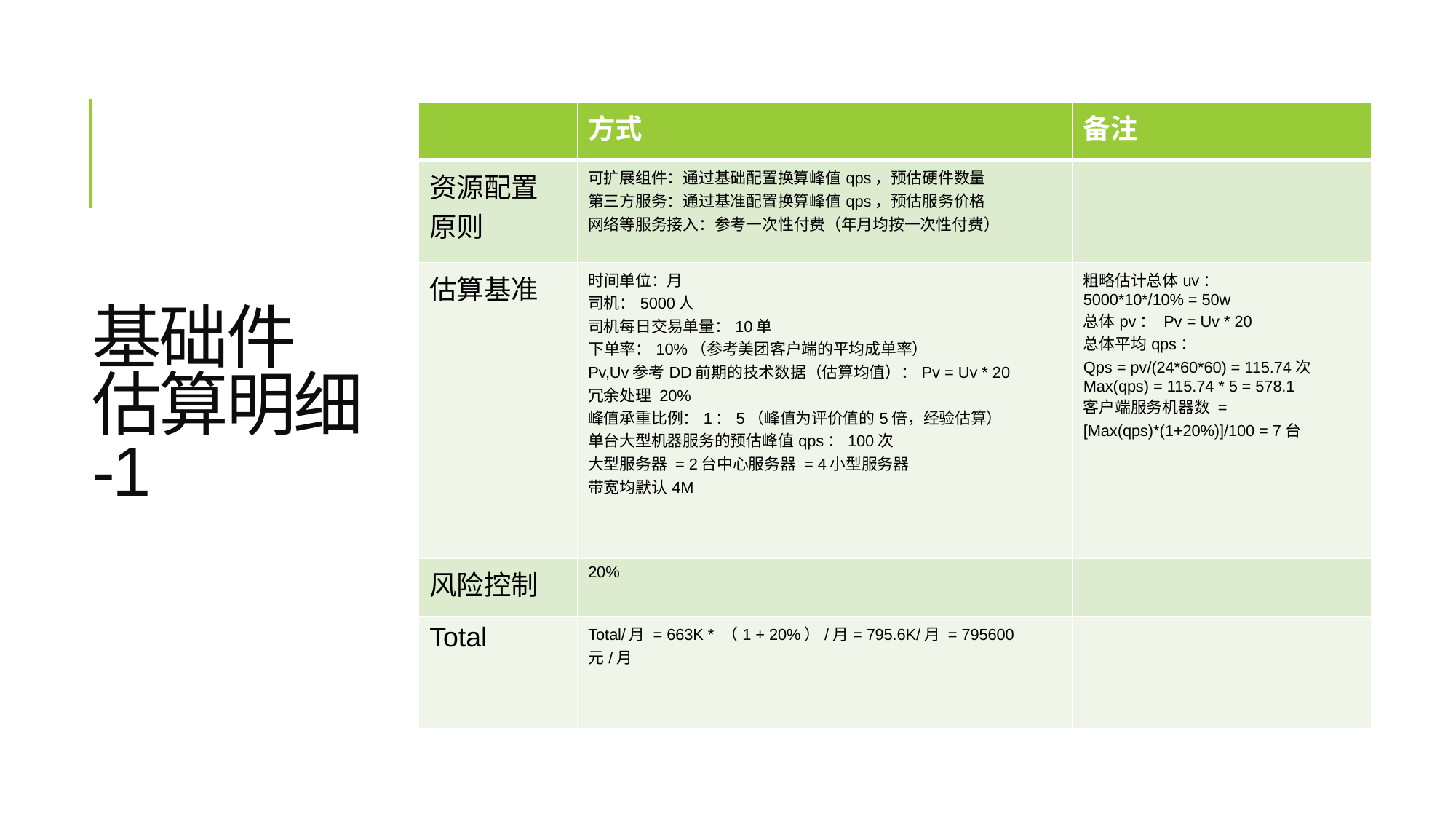

# 基础件 估算明细 -1
|  | 方式 | 备注 |
| --- | --- | --- |
| 资源配置 原则 | 可扩展组件：通过基础配置换算峰值qps，预估硬件数量 第三方服务：通过基准配置换算峰值qps，预估服务价格 网络等服务接入：参考一次性付费（年月均按一次性付费） |  |
| 估算基准 | 时间单位：月 司机：5000人 司机每日交易单量：10单 下单率：10%（参考美团客户端的平均成单率） Pv,Uv参考DD前期的技术数据（估算均值）：Pv = Uv \* 20 冗余处理 20% 峰值承重比例：1：5（峰值为评价值的5倍，经验估算） 单台大型机器服务的预估峰值qps：100次 大型服务器 = 2台中心服务器 = 4小型服务器 带宽均默认4M | 粗略估计总体uv： 5000\*10\*/10% = 50w 总体pv： Pv = Uv \* 20 总体平均qps： Qps = pv/(24\*60\*60) = 115.74次 Max(qps) = 115.74 \* 5 = 578.1 客户端服务机器数 = [Max(qps)\*(1+20%)]/100 = 7台 |
| 风险控制 | 20% |  |
| Total | Total/月 = 663K \* （1 + 20%）/月= 795.6K/月 = 795600 元/月 |  |